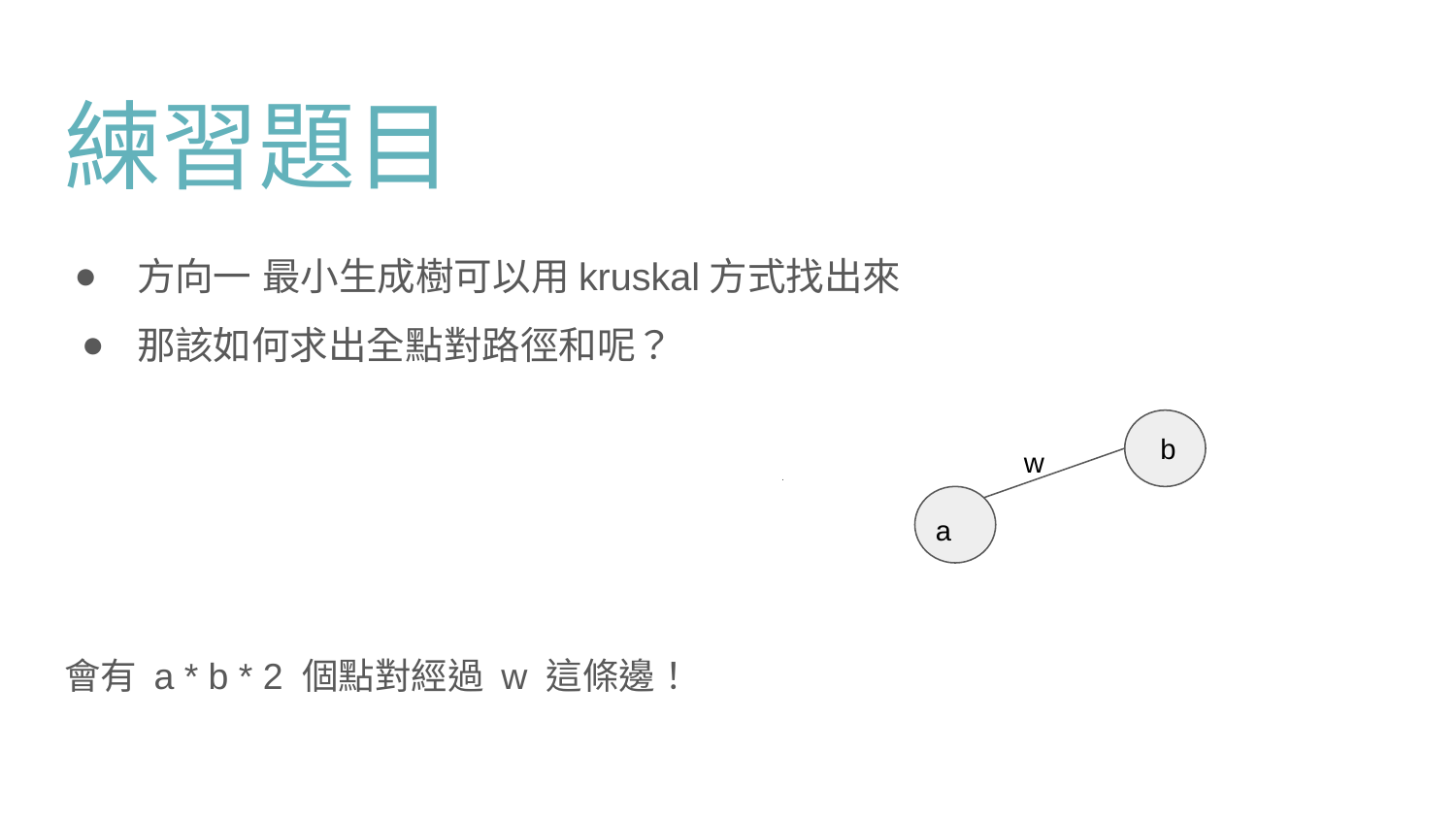

# 練習題目
方向一 最小生成樹可以用kruskal方式找出來
那該如何求出全點對路徑和呢？

會有 a * b * 2 個點對經過 w 這條邊！

b
w

a